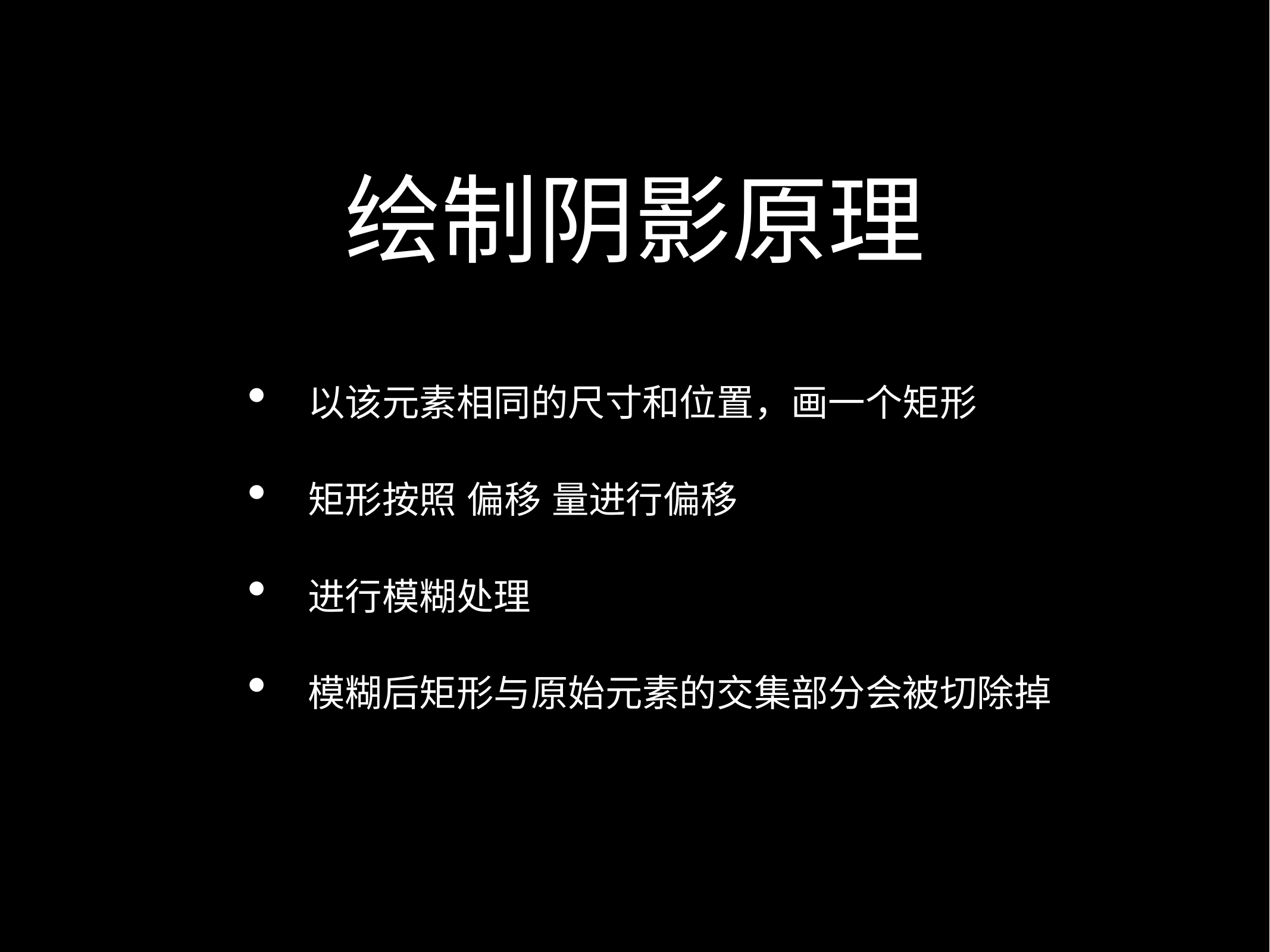

# 绘制阴影原理
 以该元素相同的尺寸和位置，画一个矩形
 矩形按照 偏移 量进行偏移
 进行模糊处理
 模糊后矩形与原始元素的交集部分会被切除掉